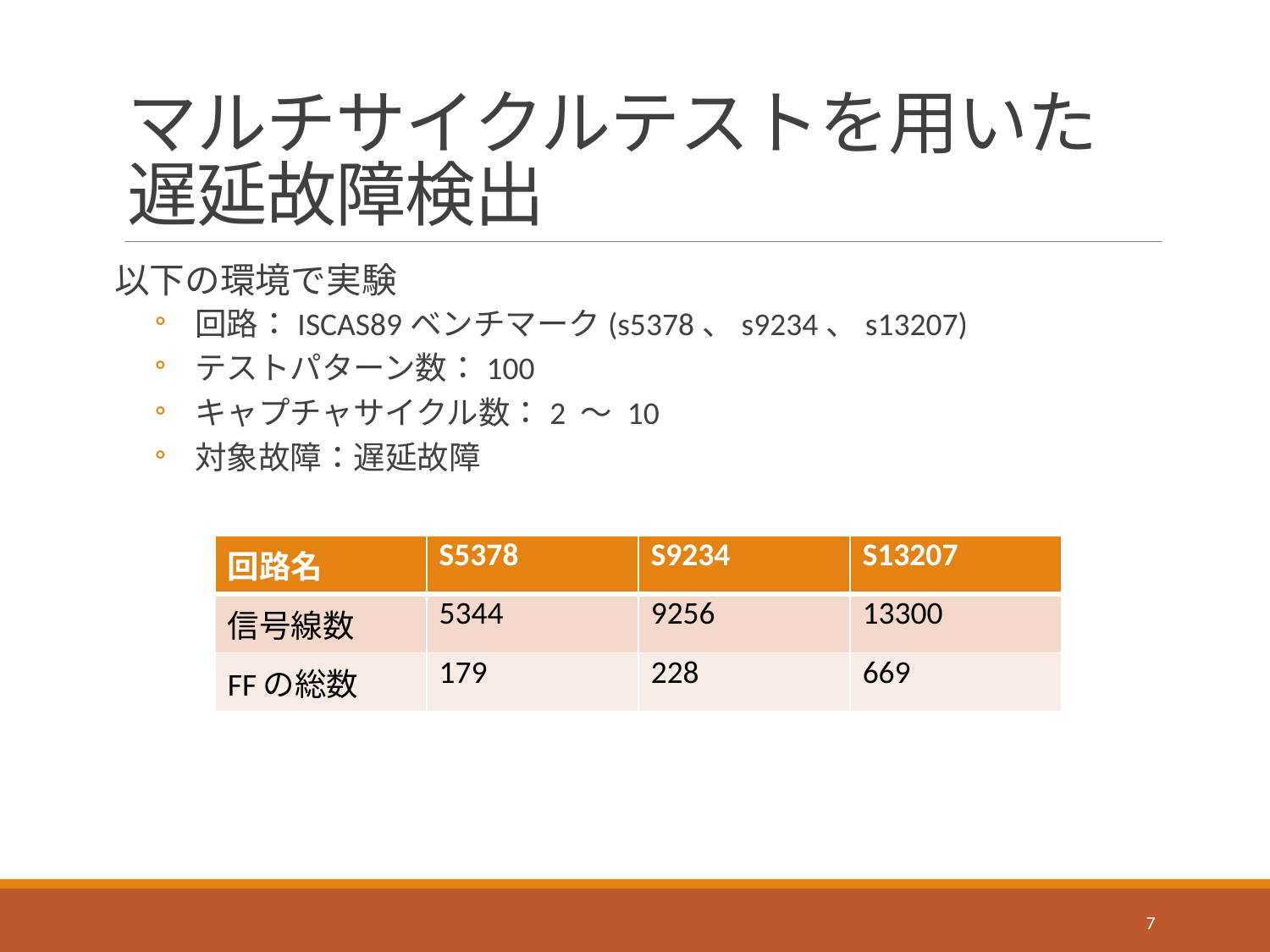

# マルチサイクルテストを用いた 遅延故障検出
以下の環境で実験
回路：ISCAS89ベンチマーク(s5378、s9234、s13207)
テストパターン数：100
キャプチャサイクル数：2 ～ 10
対象故障：遅延故障
| 回路名 | S5378 | S9234 | S13207 |
| --- | --- | --- | --- |
| 信号線数 | 5344 | 9256 | 13300 |
| FFの総数 | 179 | 228 | 669 |
7